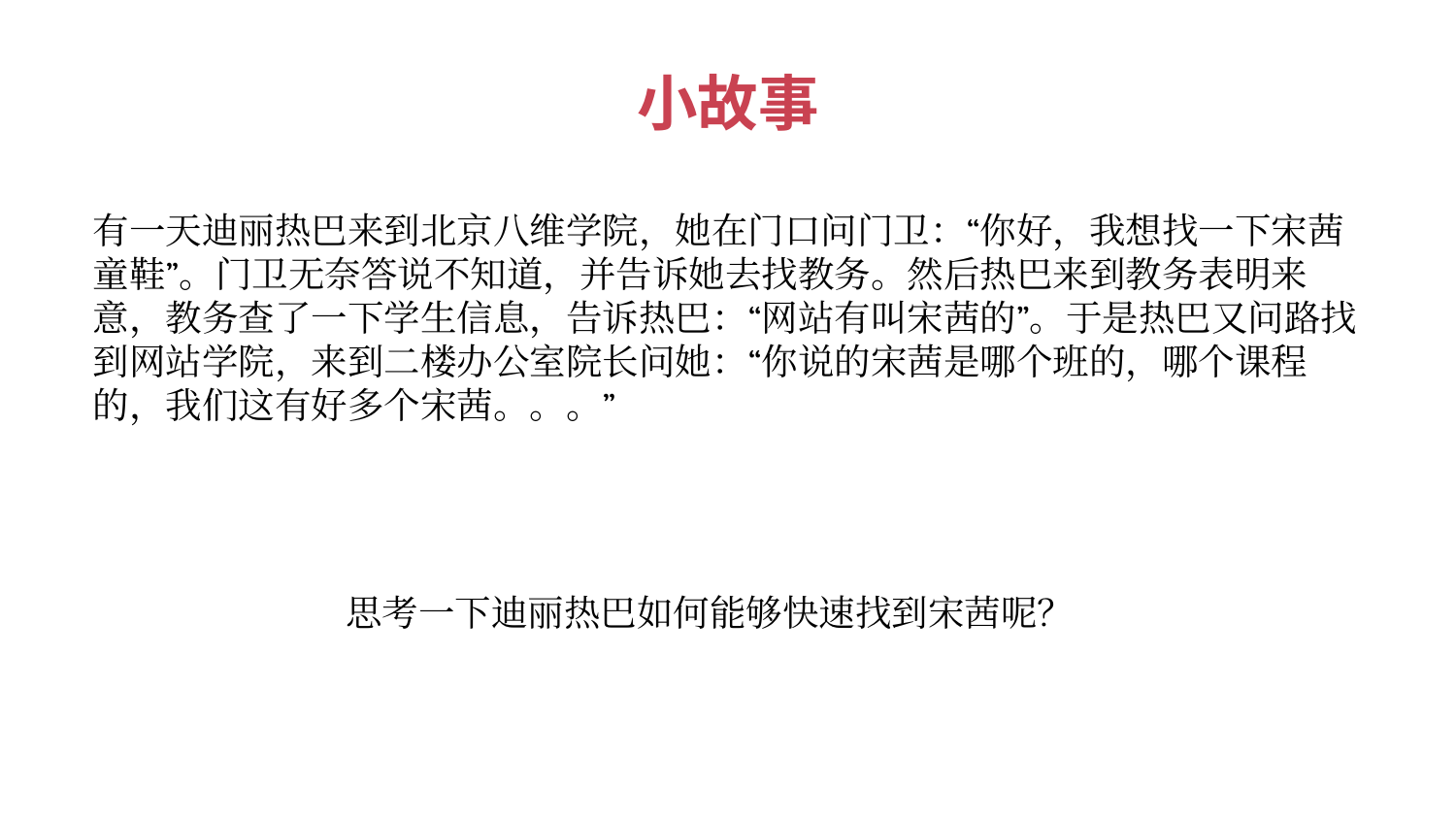

# 小故事
有一天迪丽热巴来到北京八维学院，她在门口问门卫：“你好，我想找一下宋茜童鞋”。门卫无奈答说不知道，并告诉她去找教务。然后热巴来到教务表明来意，教务查了一下学生信息，告诉热巴：“网站有叫宋茜的”。于是热巴又问路找到网站学院，来到二楼办公室院长问她：“你说的宋茜是哪个班的，哪个课程的，我们这有好多个宋茜。。。”
思考一下迪丽热巴如何能够快速找到宋茜呢？